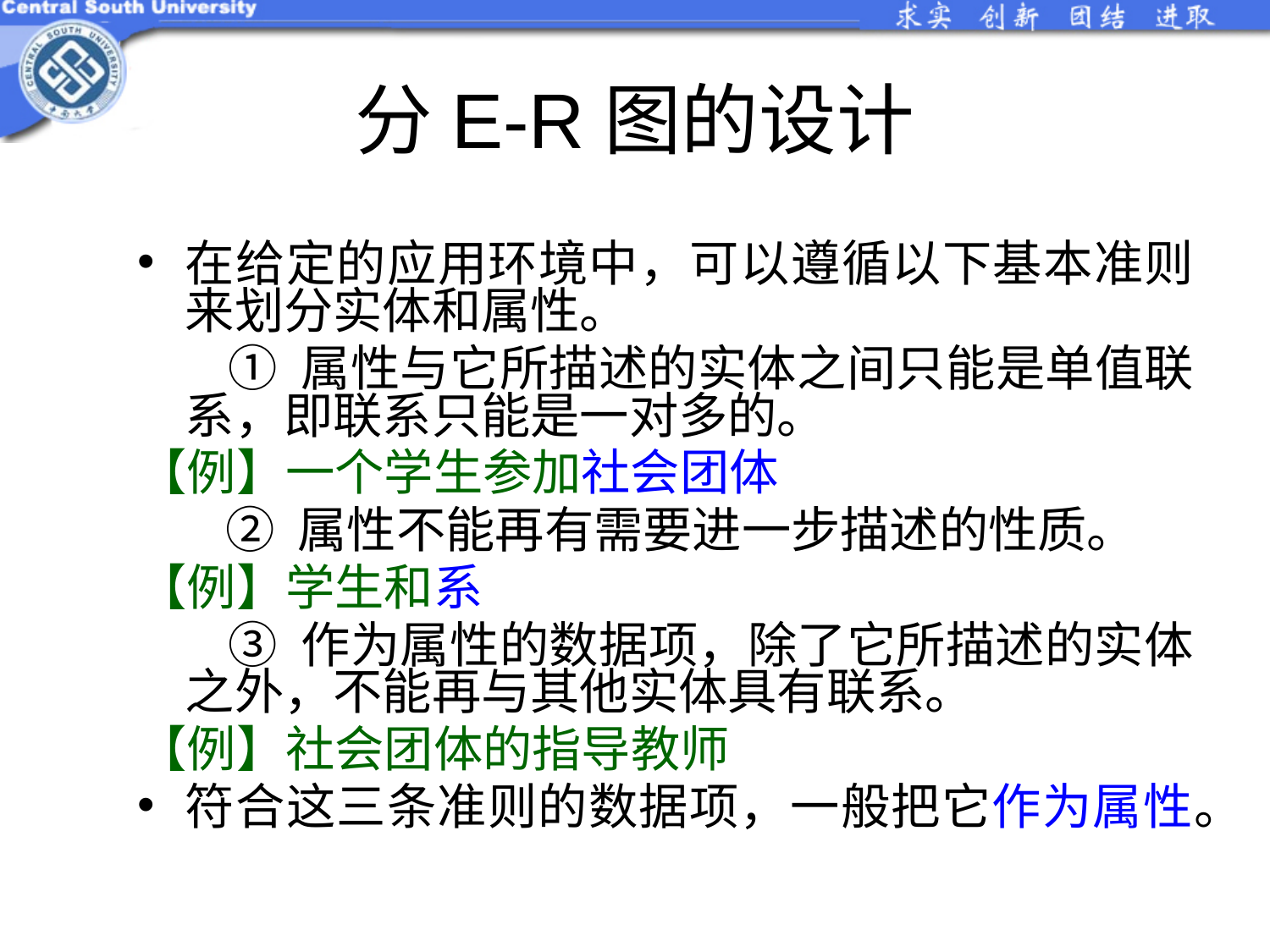

# 分E-R图的设计
在给定的应用环境中，可以遵循以下基本准则来划分实体和属性。
        ① 属性与它所描述的实体之间只能是单值联系，即联系只能是一对多的。
【例】一个学生参加社会团体
        ② 属性不能再有需要进一步描述的性质。
【例】学生和系
        ③ 作为属性的数据项，除了它所描述的实体之外，不能再与其他实体具有联系。
【例】社会团体的指导教师
符合这三条准则的数据项，一般把它作为属性。